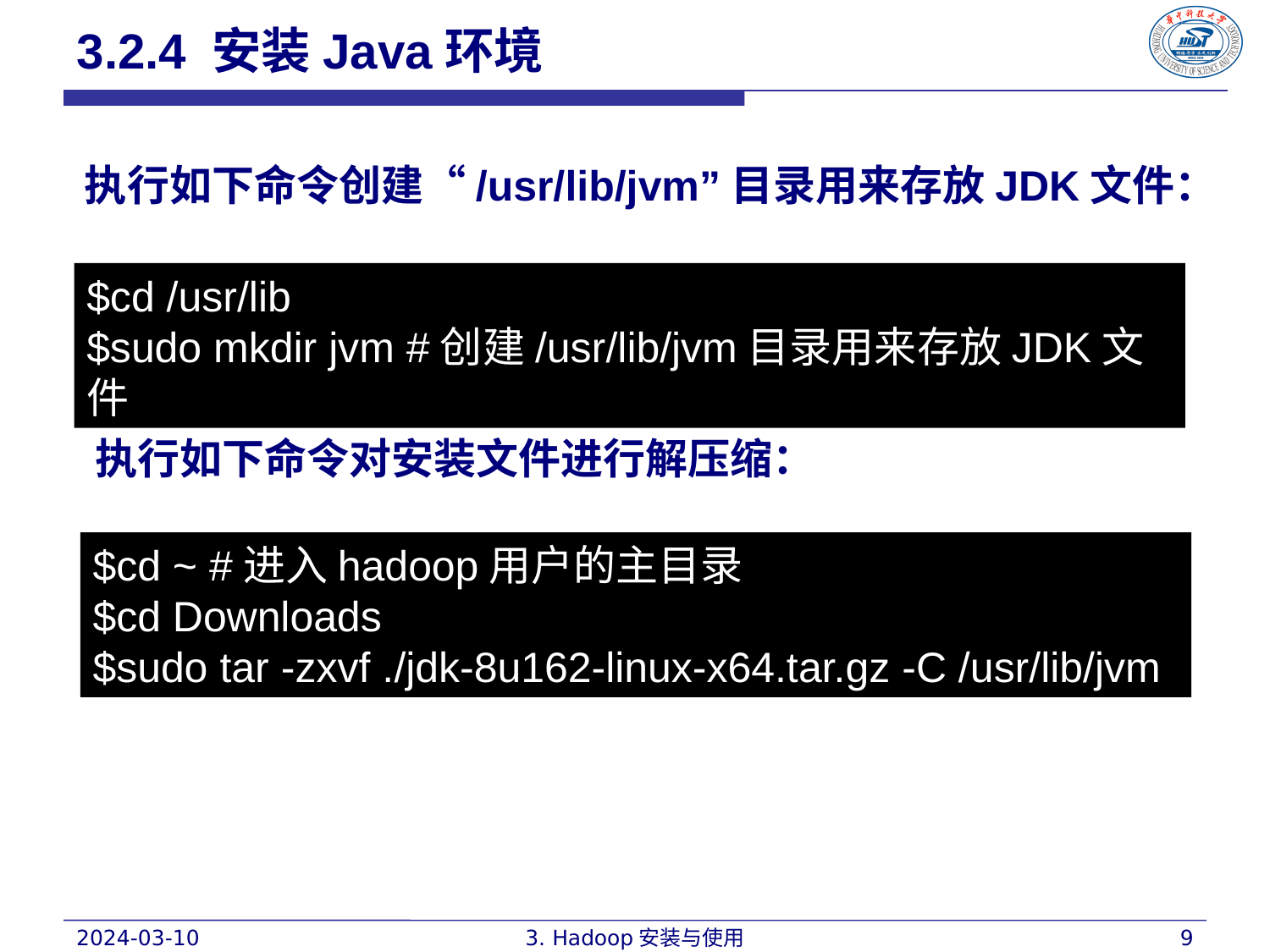

3.2.4 安装Java环境
执行如下命令创建“/usr/lib/jvm”目录用来存放JDK文件：
$cd /usr/lib
$sudo mkdir jvm #创建/usr/lib/jvm目录用来存放JDK文件
执行如下命令对安装文件进行解压缩：
$cd ~ #进入hadoop用户的主目录
$cd Downloads
$sudo tar -zxvf ./jdk-8u162-linux-x64.tar.gz -C /usr/lib/jvm
2024-03-10
3. Hadoop安装与使用
9